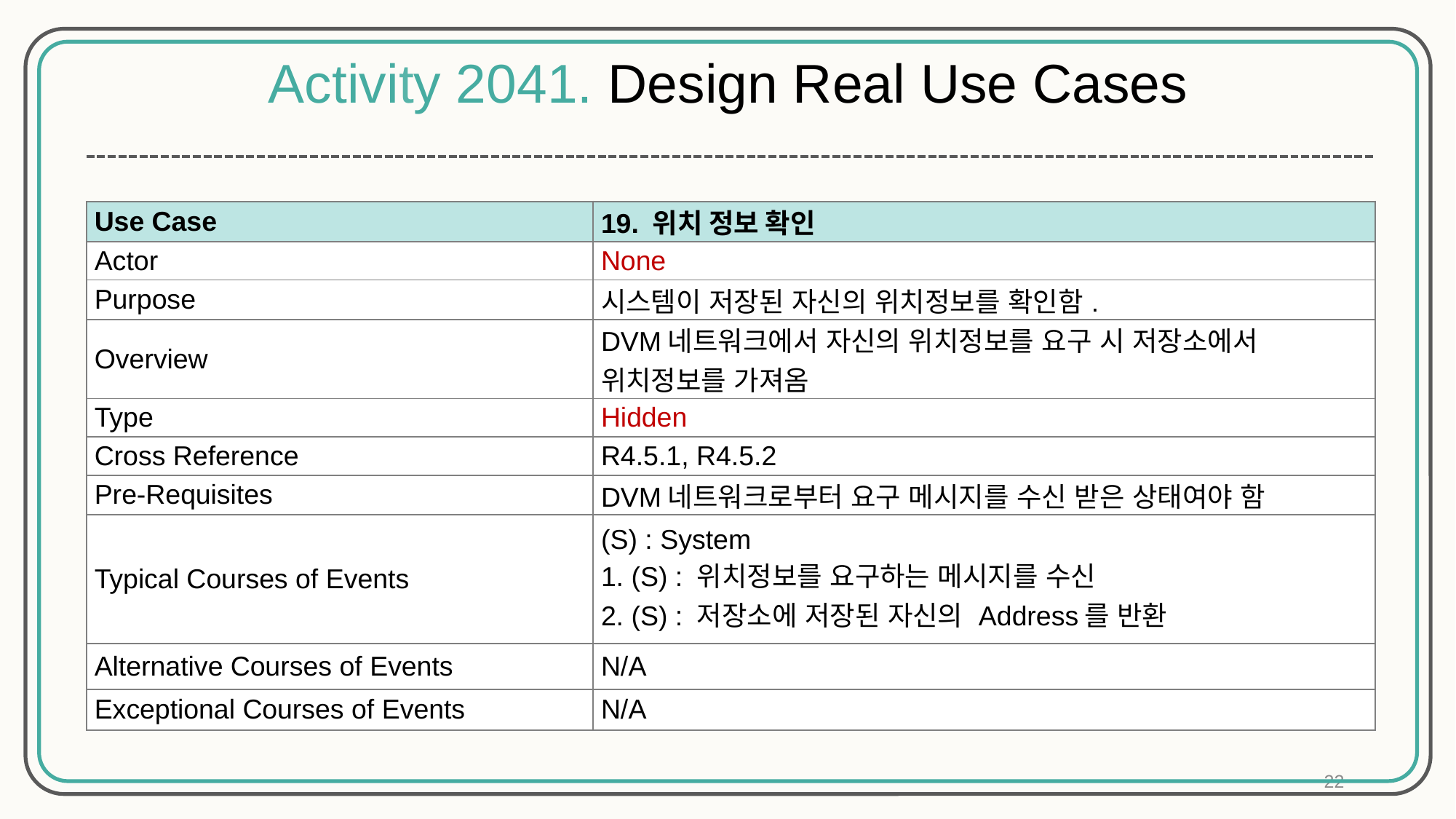

Activity 2041. Design Real Use Cases
| Use Case | 19. 위치 정보 확인 |
| --- | --- |
| Actor | None |
| Purpose | 시스템이 저장된 자신의 위치정보를 확인함. |
| Overview | DVM네트워크에서 자신의 위치정보를 요구 시 저장소에서 위치정보를 가져옴 |
| Type | Hidden |
| Cross Reference | R4.5.1, R4.5.2 |
| Pre-Requisites | DVM네트워크로부터 요구 메시지를 수신 받은 상태여야 함 |
| Typical Courses of Events | (S) : System 1. (S) : 위치정보를 요구하는 메시지를 수신 2. (S) : 저장소에 저장된 자신의 Address를 반환 |
| Alternative Courses of Events | N/A |
| Exceptional Courses of Events | N/A |
22